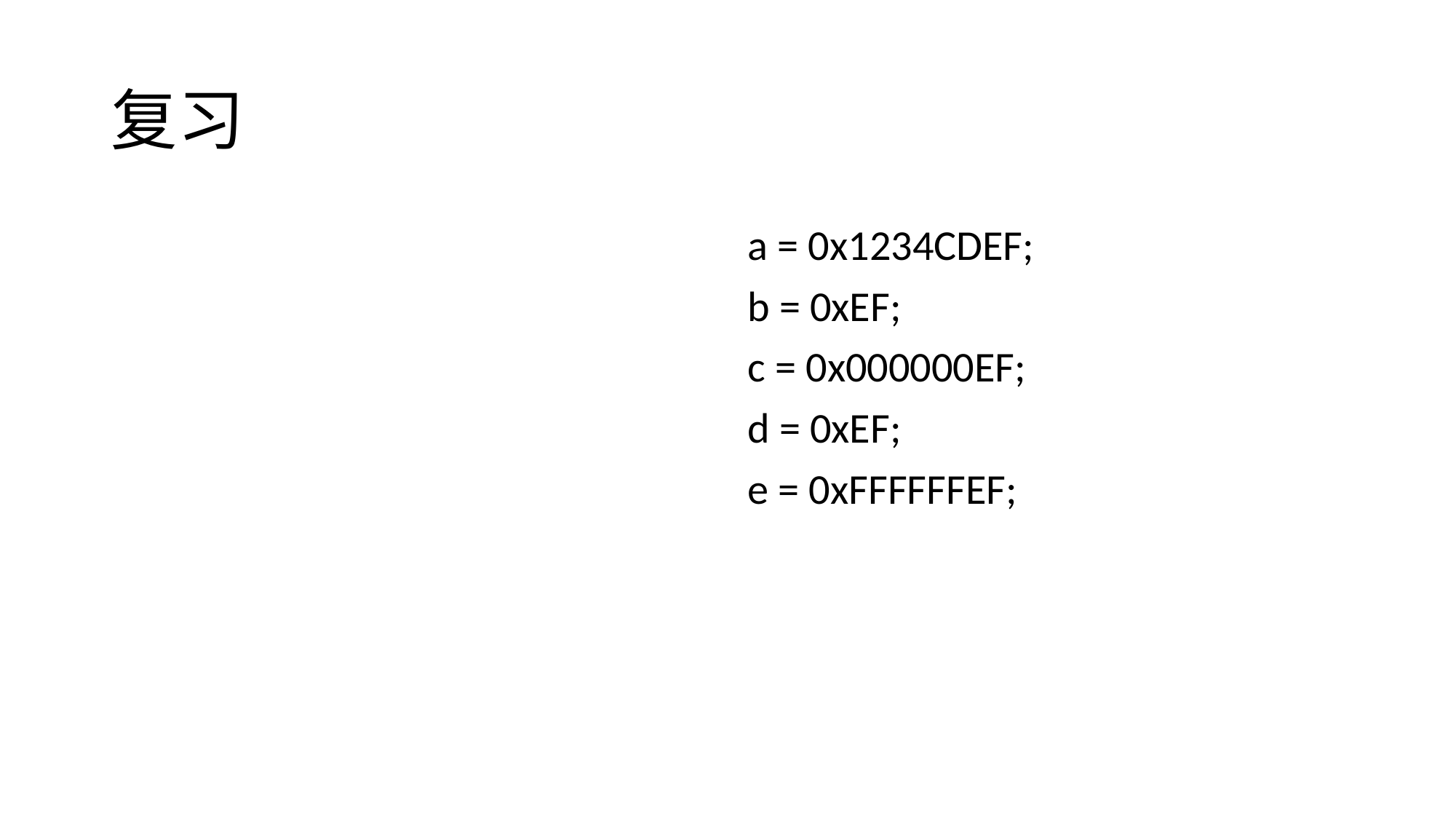

# 复习

a = 0x1234CDEF;
b = 0xEF;
c = 0x000000EF;
d = 0xEF;
e = 0xFFFFFFEF;